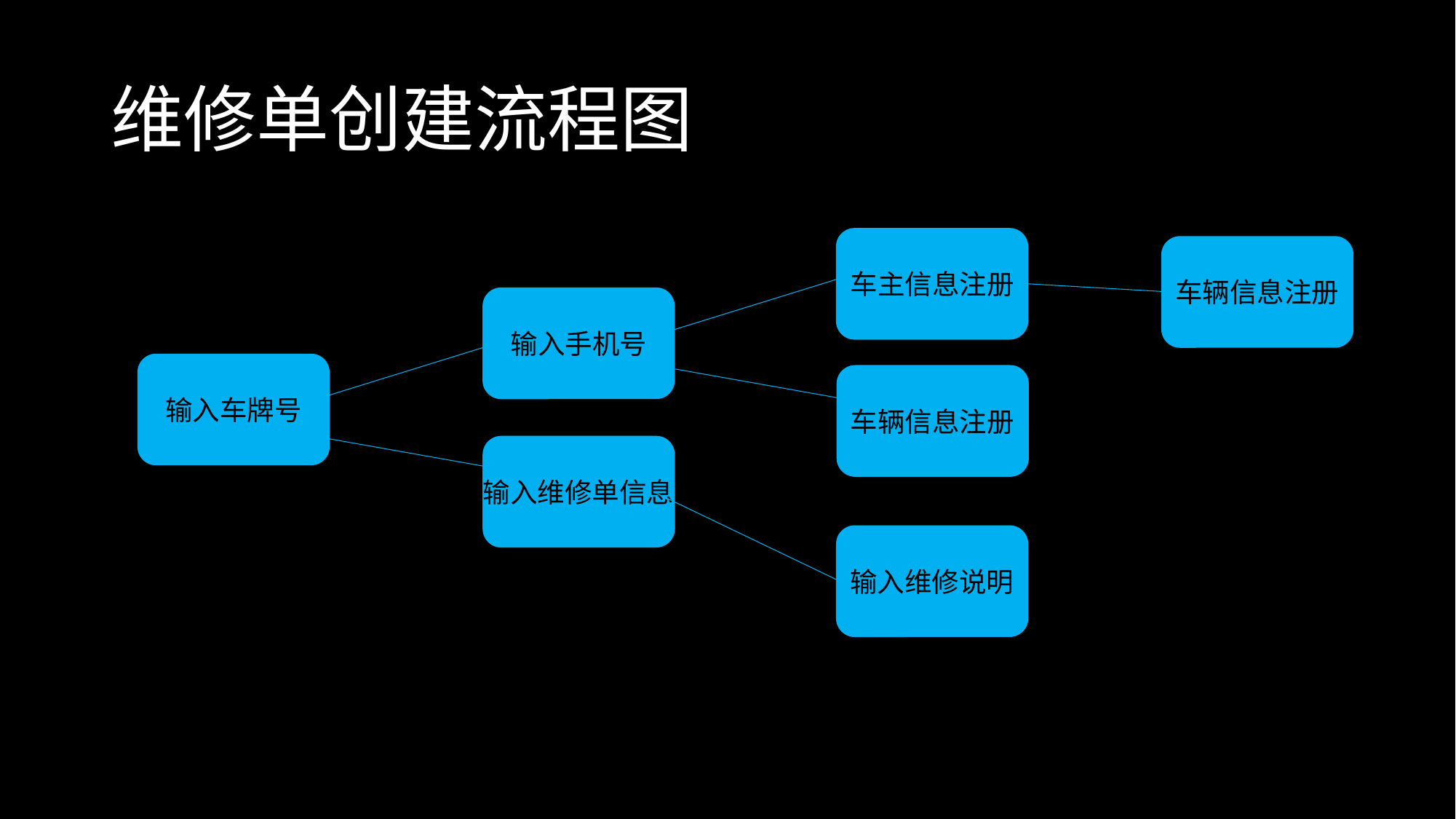

# 维修单创建流程图

车主信息注册
车辆信息注册

输入手机号

输入车牌号
车辆信息注册

输入维修单信息

输入维修说明